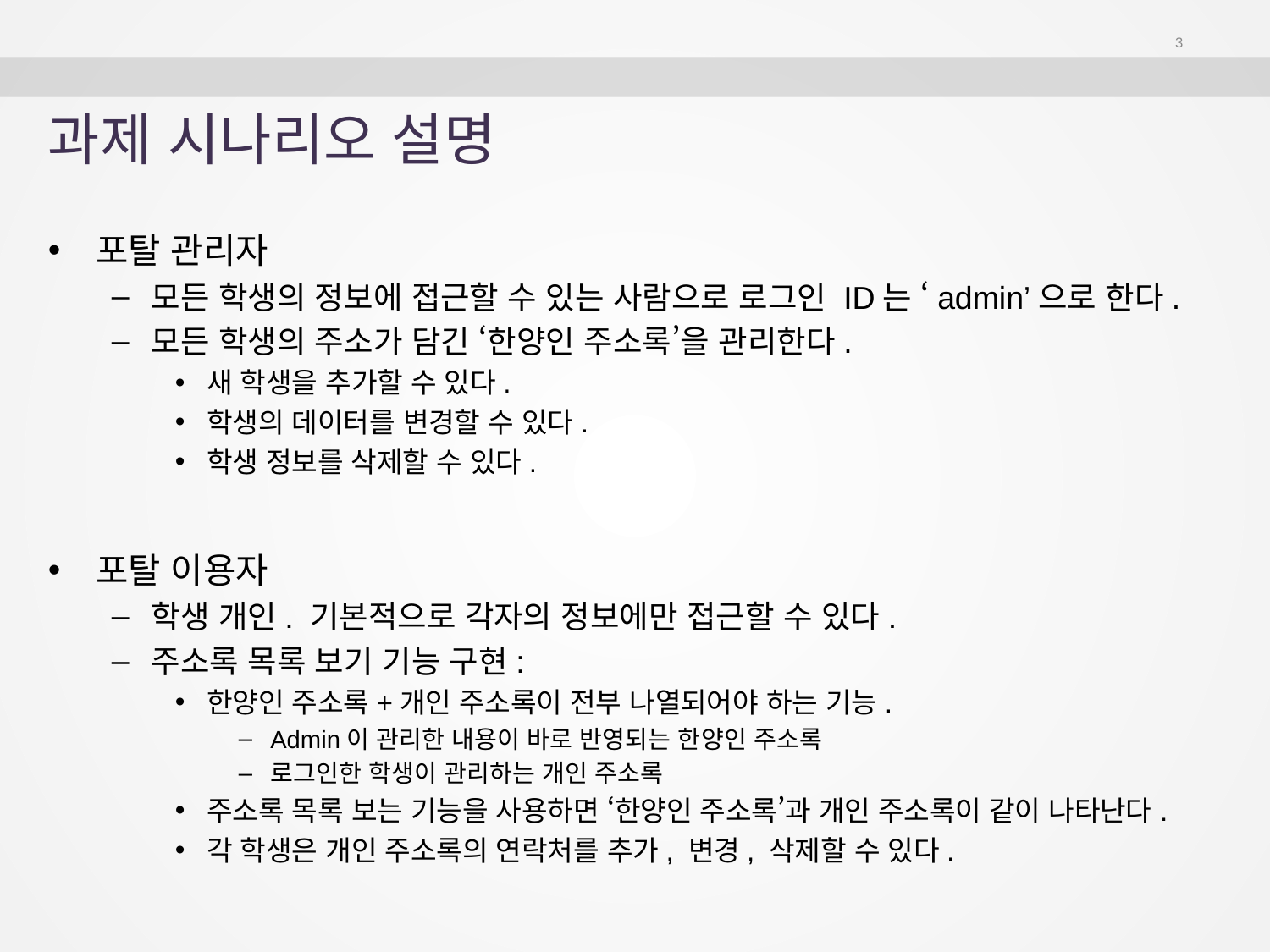

3
# 과제 시나리오 설명
포탈 관리자
모든 학생의 정보에 접근할 수 있는 사람으로 로그인 ID는 ‘admin’으로 한다.
모든 학생의 주소가 담긴 ‘한양인 주소록’을 관리한다.
새 학생을 추가할 수 있다.
학생의 데이터를 변경할 수 있다.
학생 정보를 삭제할 수 있다.

포탈 이용자
학생 개인. 기본적으로 각자의 정보에만 접근할 수 있다.
주소록 목록 보기 기능 구현:
한양인 주소록+개인 주소록이 전부 나열되어야 하는 기능.
Admin이 관리한 내용이 바로 반영되는 한양인 주소록
로그인한 학생이 관리하는 개인 주소록
주소록 목록 보는 기능을 사용하면 ‘한양인 주소록’과 개인 주소록이 같이 나타난다.
각 학생은 개인 주소록의 연락처를 추가, 변경, 삭제할 수 있다.